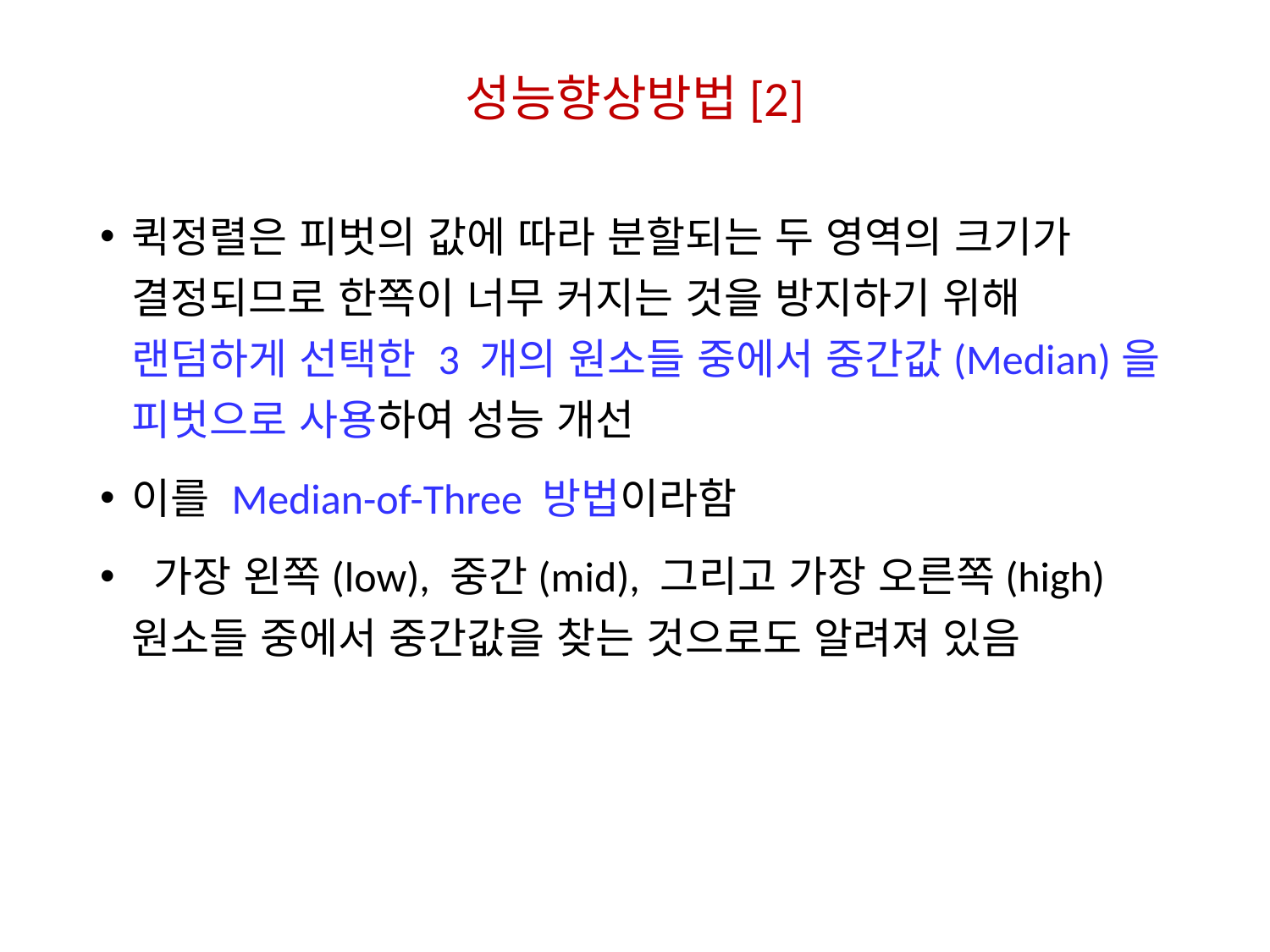

# 성능향상방법[2]
퀵정렬은 피벗의 값에 따라 분할되는 두 영역의 크기가 결정되므로 한쪽이 너무 커지는 것을 방지하기 위해 랜덤하게 선택한 3 개의 원소들 중에서 중간값(Median)을 피벗으로 사용하여 성능 개선
이를 Median-of-Three 방법이라함
 가장 왼쪽(low), 중간(mid), 그리고 가장 오른쪽(high) 원소들 중에서 중간값을 찾는 것으로도 알려져 있음